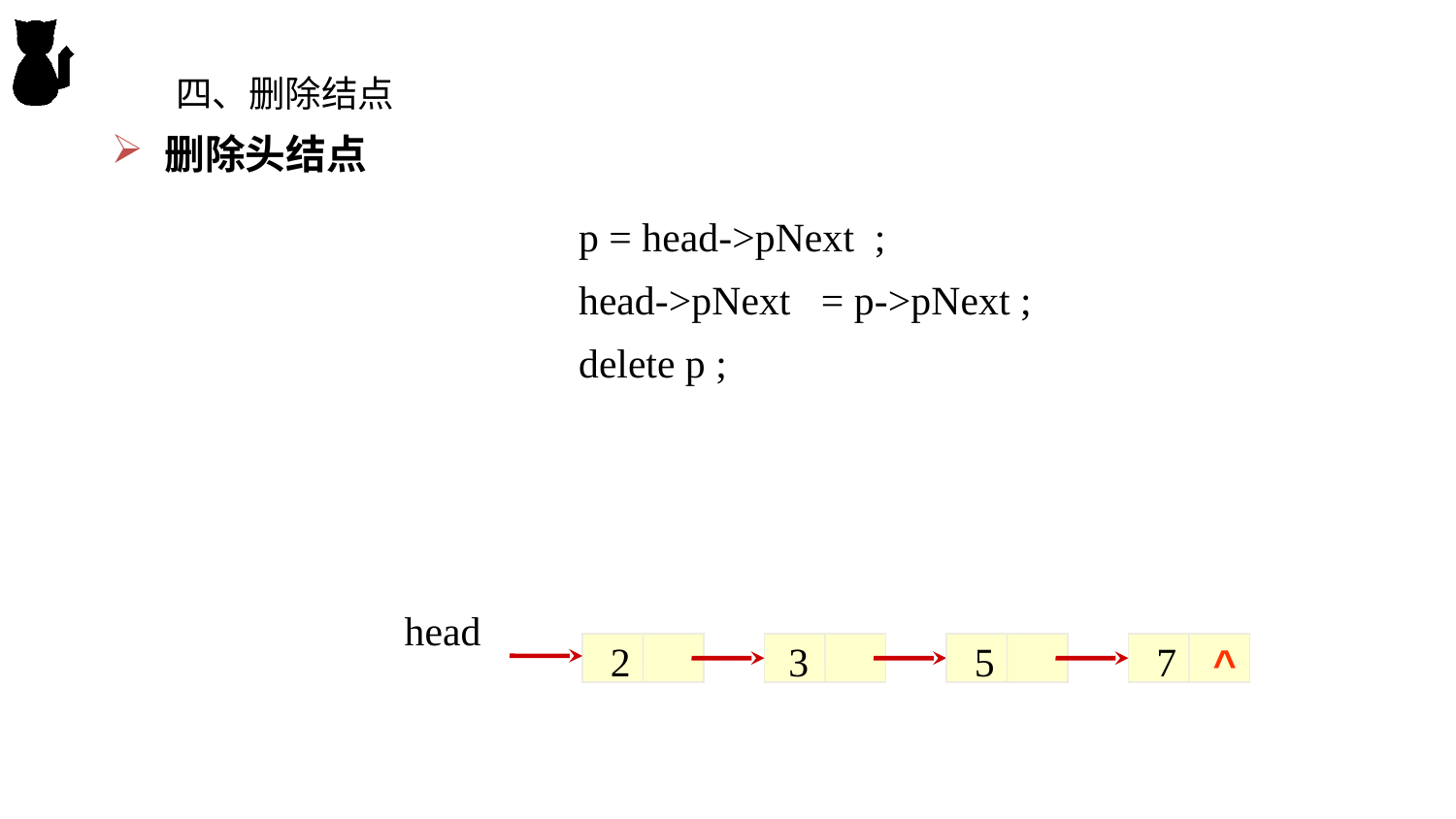

四、删除结点

 删除头结点
p = head->pNext  ;
head->pNext   = p->pNext ;
delete p ;
head
2

3
5
7

^